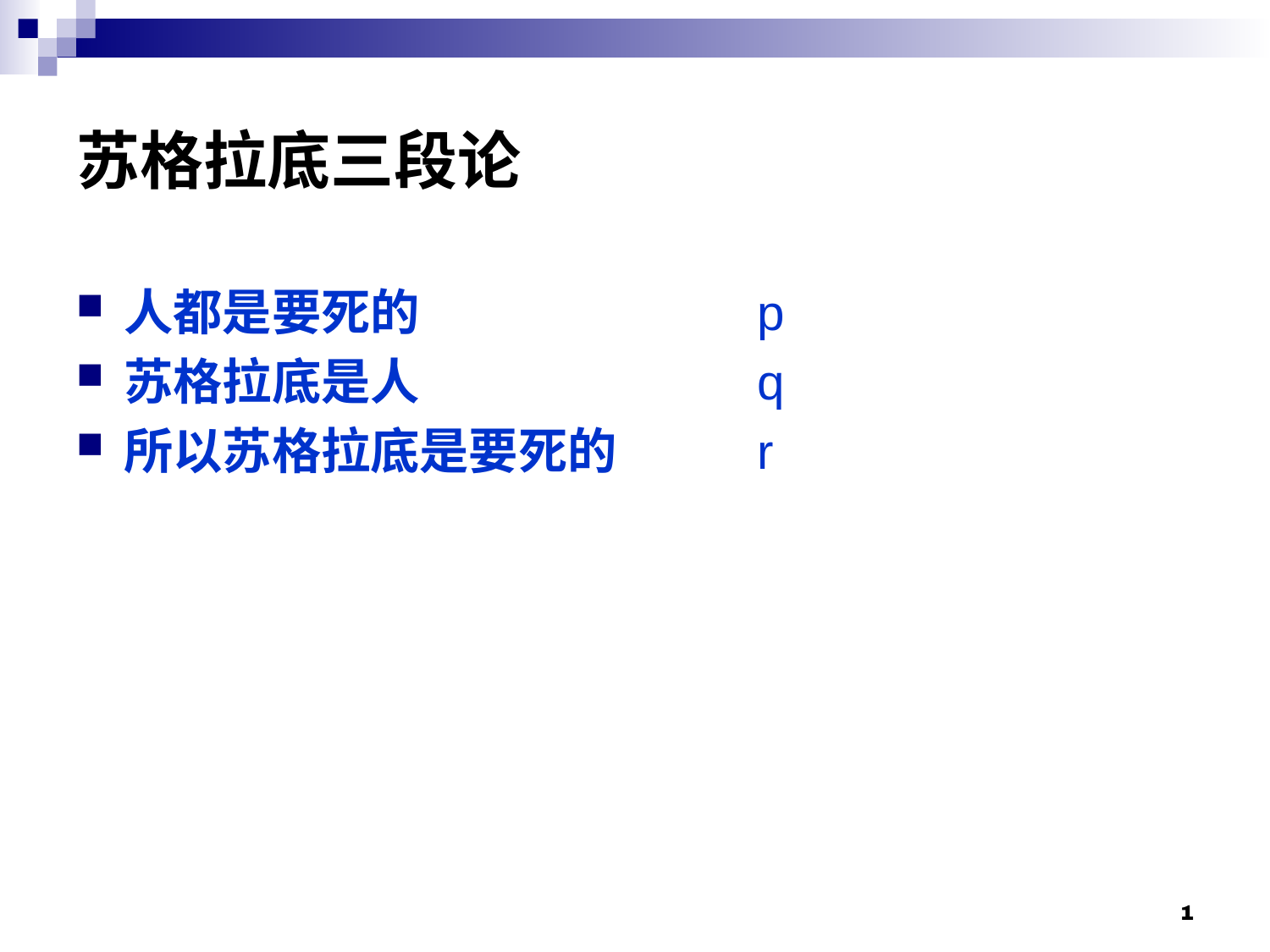

苏格拉底三段论
人都是要死的
苏格拉底是人
所以苏格拉底是要死的
p
q
r

1